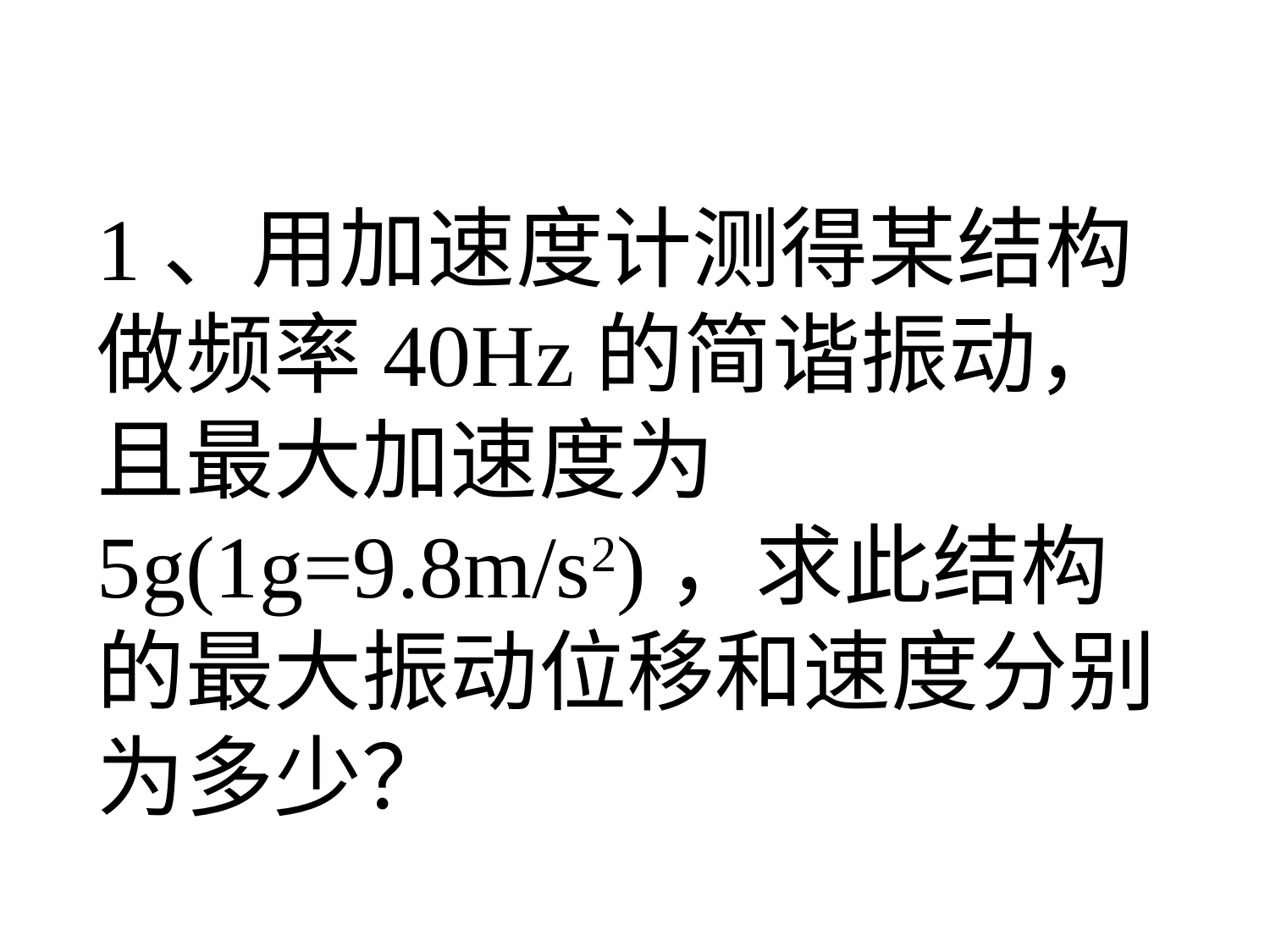

1、用加速度计测得某结构做频率40Hz的简谐振动，且最大加速度为5g(1g=9.8m/s2)，求此结构的最大振动位移和速度分别为多少？